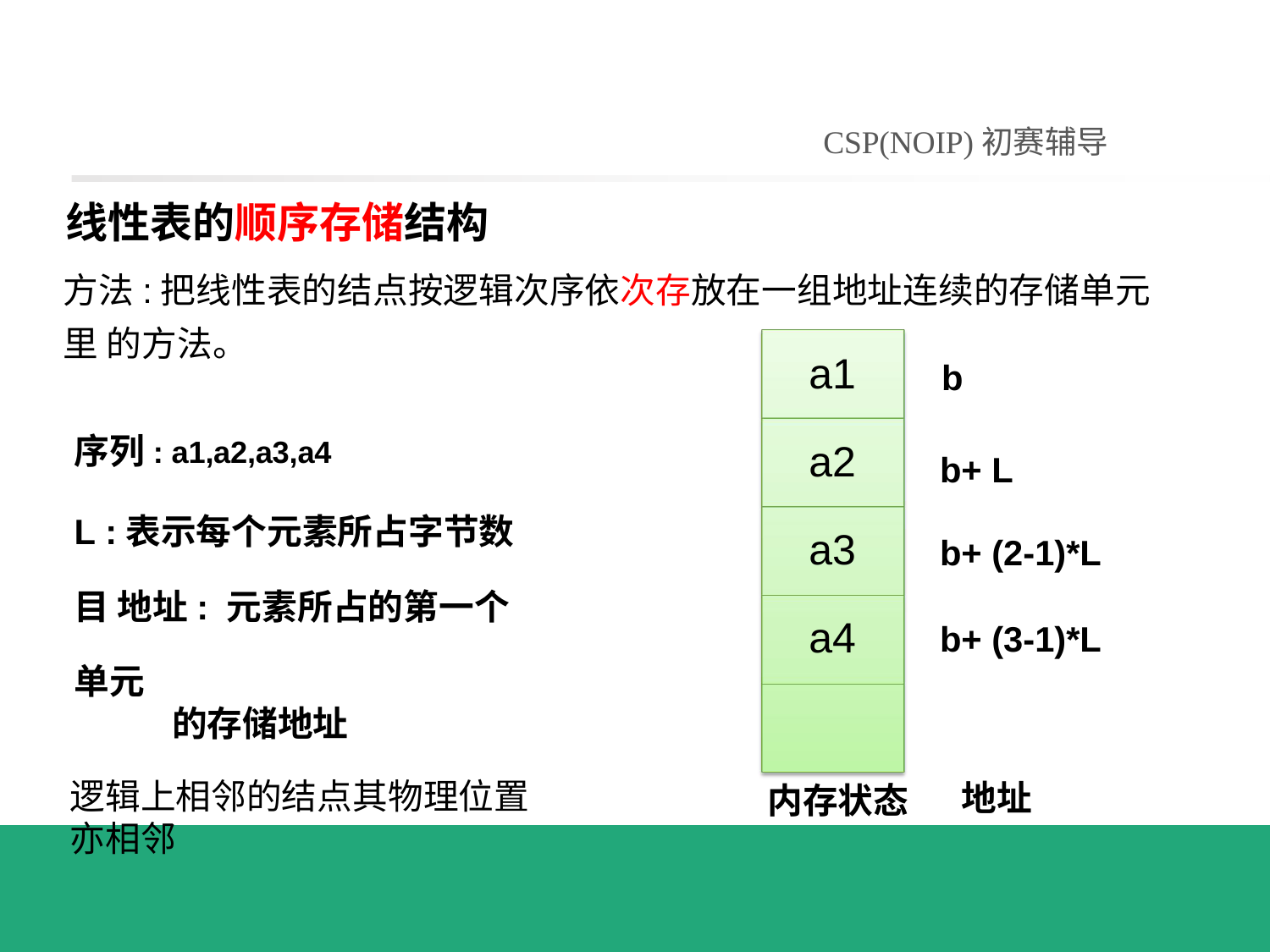

CSP(NOIP)初赛辅导

# 线性表的顺序存储结构
方法:把线性表的结点按逻辑次序依次存放在一组地址连续的存储单元里 的方法。

a1
b
序列: a1,a2,a3,a4
L :表示每个元素所占字节数目 地址: 元素所占的第一个单元
的存储地址
逻辑上相邻的结点其物理位置亦相邻
a2
b+ L
a3
b+ (2-1)*L
a4
b+ (3-1)*L
地址
内存状态